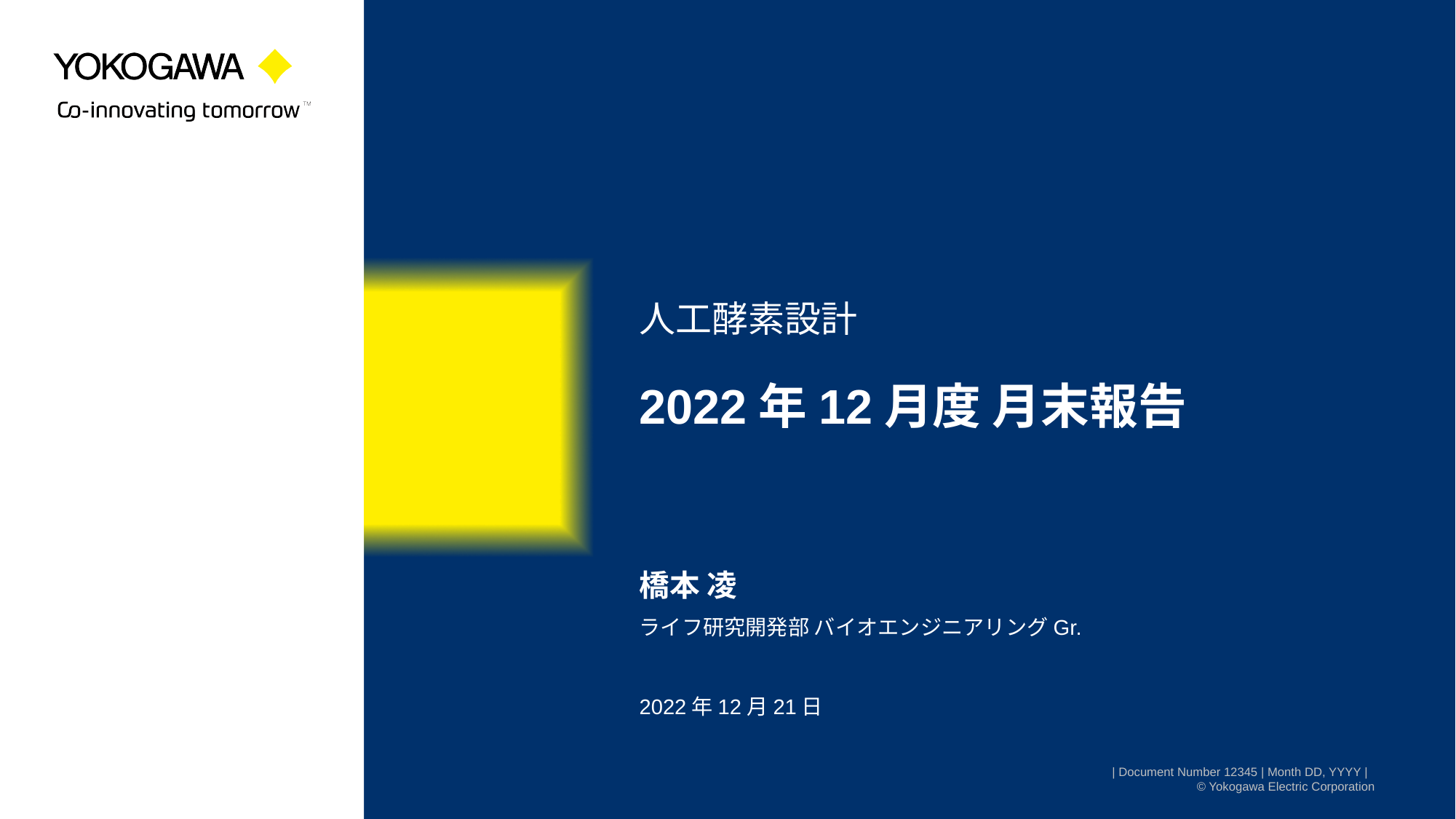

人工酵素設計
# 2022年12月度 月末報告
橋本 凌
ライフ研究開発部 バイオエンジニアリングGr.
2022年12月21日